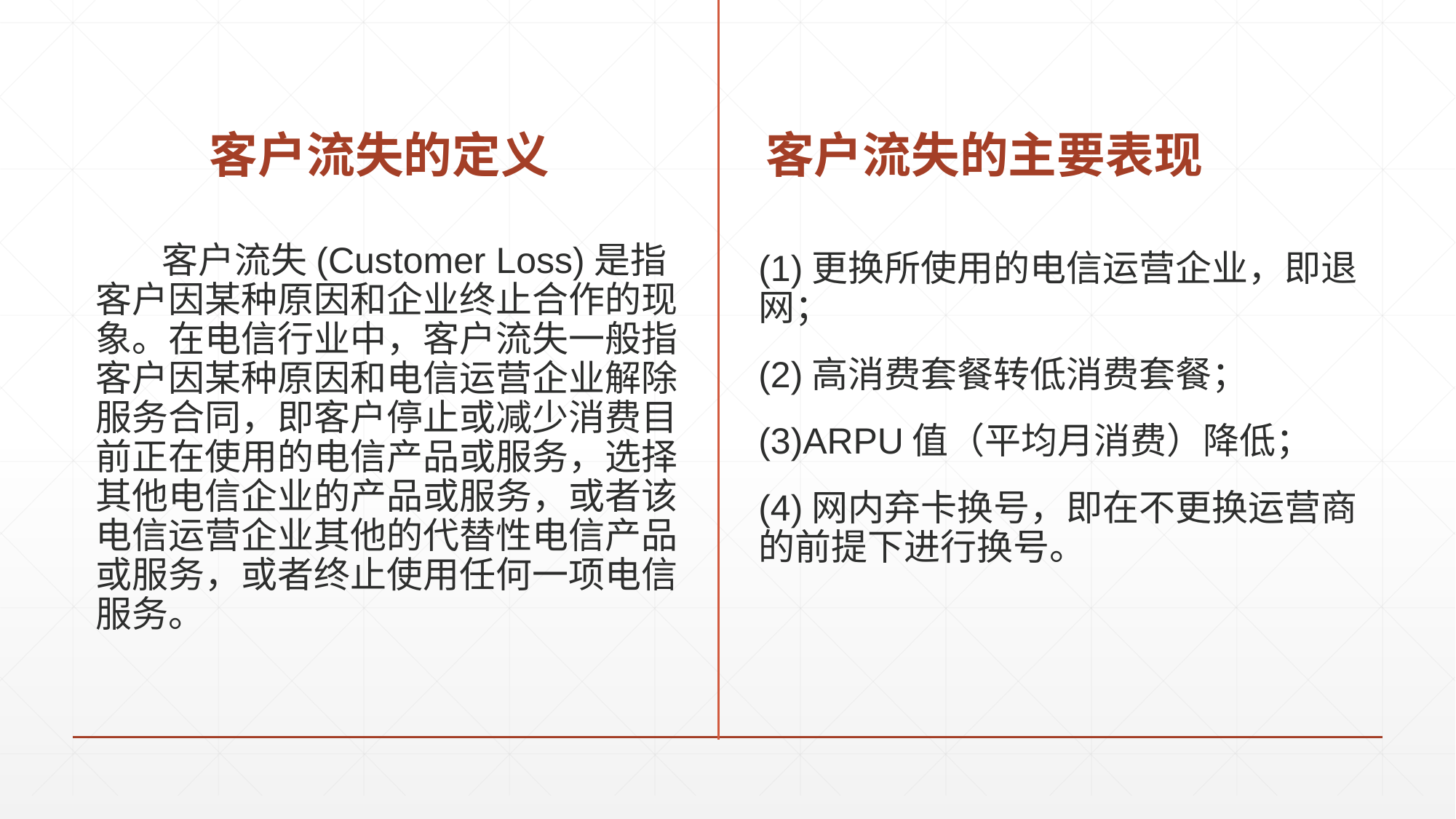

# 客户流失的定义
客户流失的主要表现
       客户流失(Customer Loss)是指客户因某种原因和企业终止合作的现象。在电信行业中，客户流失一般指客户因某种原因和电信运营企业解除服务合同，即客户停止或减少消费目前正在使用的电信产品或服务，选择其他电信企业的产品或服务，或者该电信运营企业其他的代替性电信产品或服务，或者终止使用任何一项电信服务。

(1)更换所使用的电信运营企业，即退网；
(2)高消费套餐转低消费套餐；
(3)ARPU值（平均月消费）降低；
(4)网内弃卡换号，即在不更换运营商的前提下进行换号。